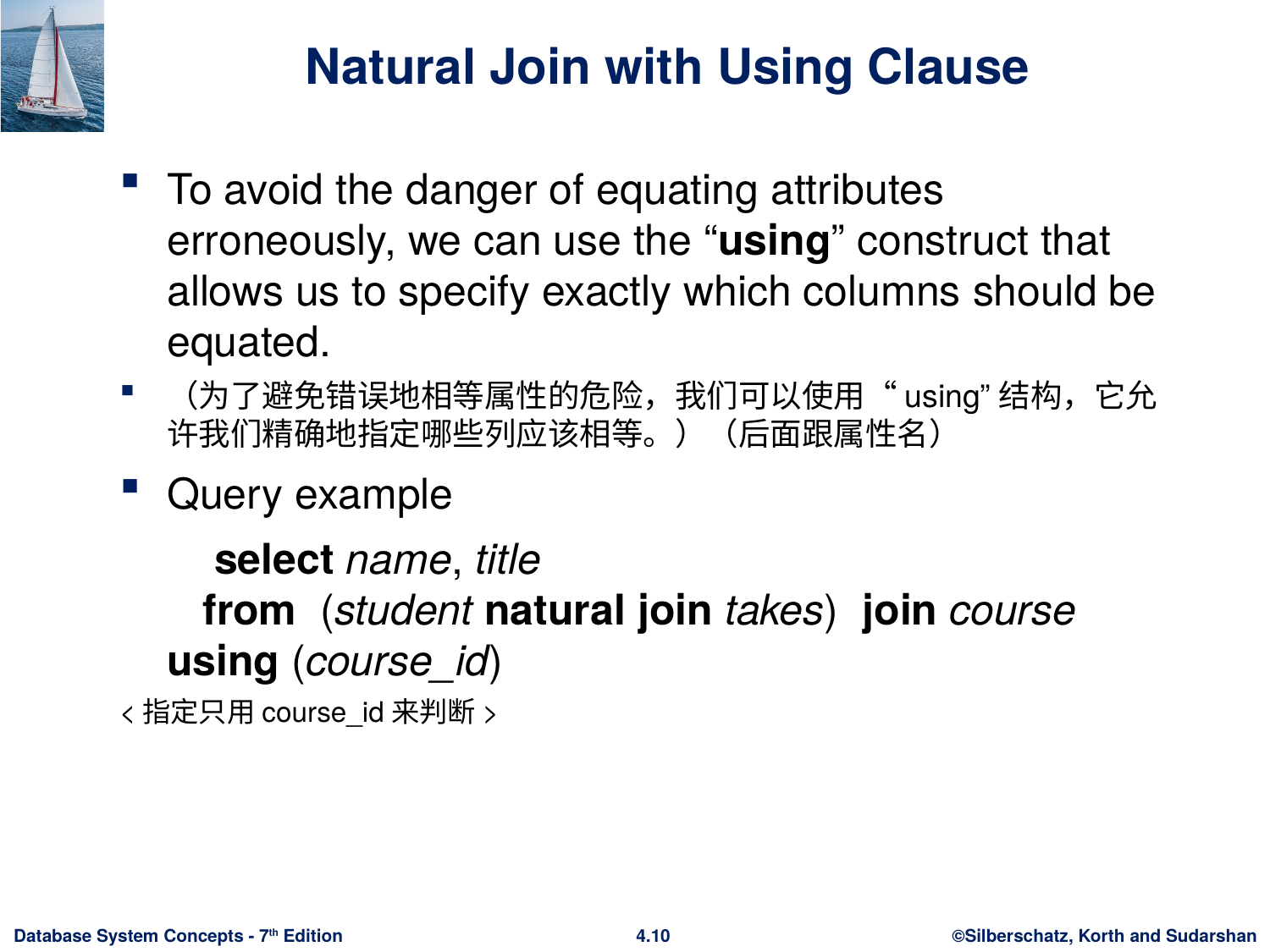

# Natural Join with Using Clause
To avoid the danger of equating attributes erroneously, we can use the “using” construct that allows us to specify exactly which columns should be equated.
（为了避免错误地相等属性的危险，我们可以使用“using”结构，它允许我们精确地指定哪些列应该相等。）（后面跟属性名）
Query example
        select name, title
   from  (student natural join takes)  join course using (course_id)
<指定只用course_id来判断>